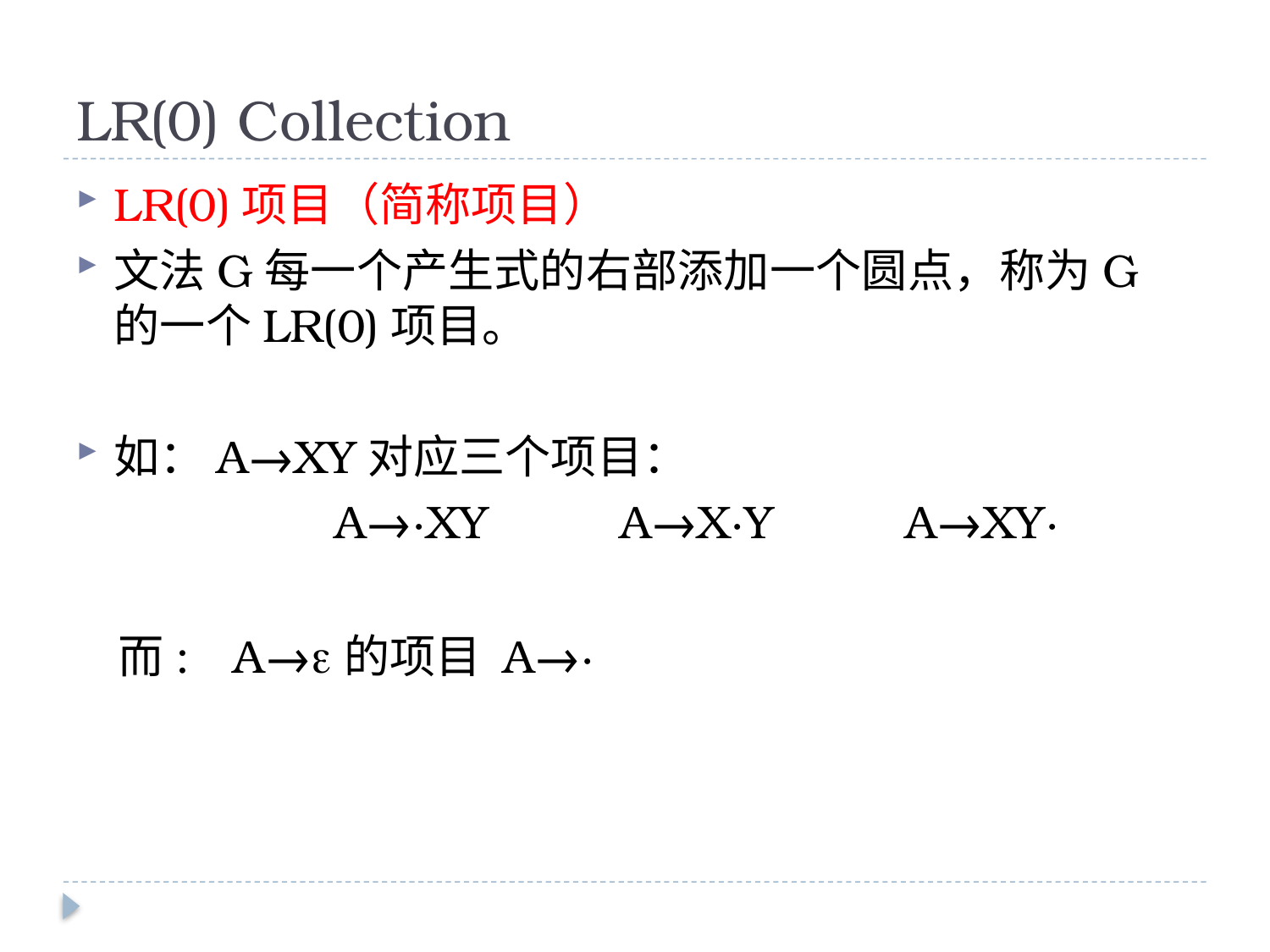

# LR(0) Collection
LR(0)项目（简称项目）
文法G每一个产生式的右部添加一个圆点，称为G的一个LR(0)项目。

如：A→XY对应三个项目：
	         A→·XY         A→X·Y         A→XY·

   而:   A→ε的项目 A→·

16